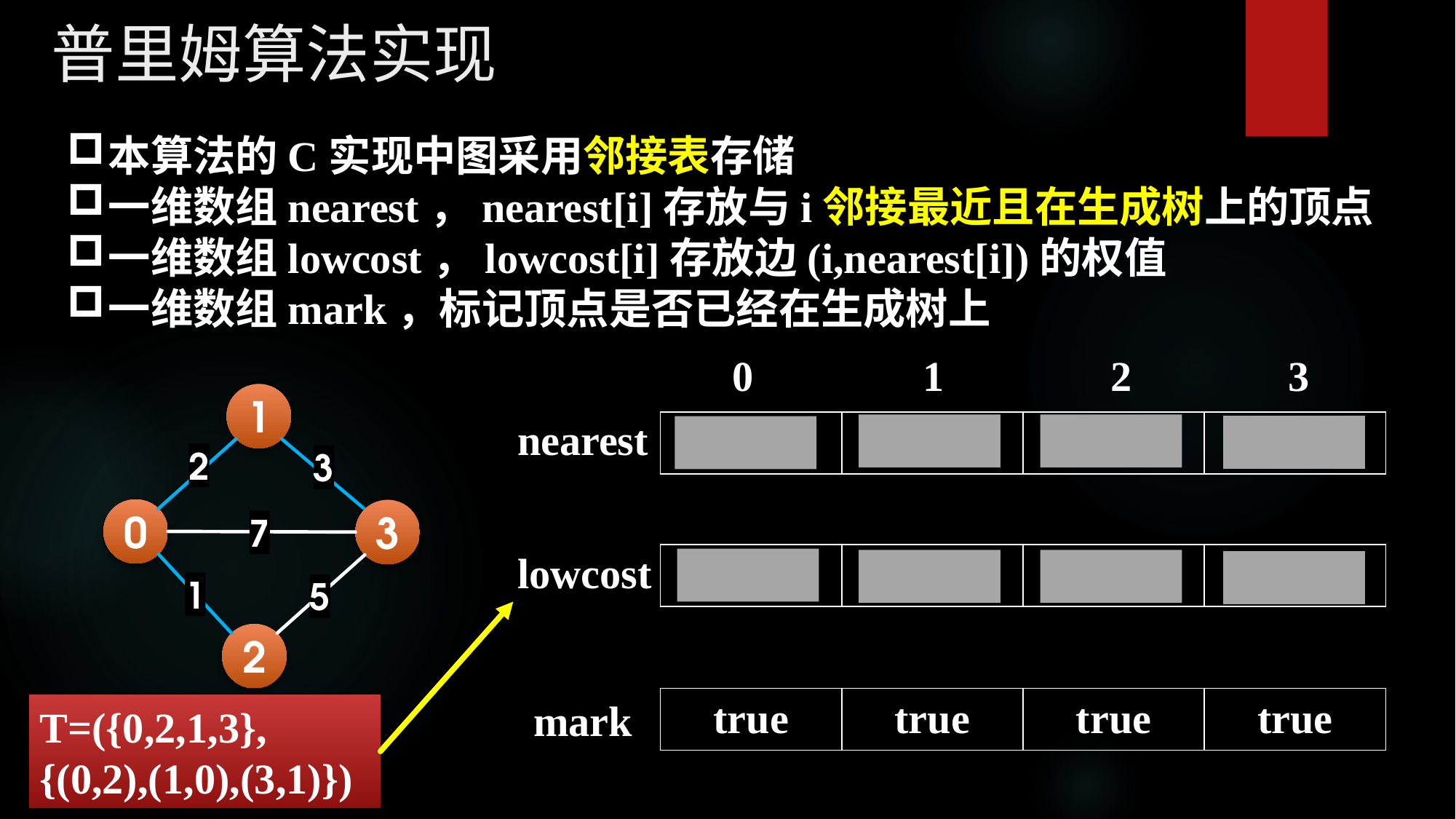

普里姆算法实现
本算法的C实现中图采用邻接表存储
一维数组nearest，nearest[i]存放与i邻接最近且在生成树上的顶点
一维数组lowcost，lowcost[i]存放边(i,nearest[i])的权值
一维数组mark，标记顶点是否已经在生成树上
0
1
2
3
1
2
3
0
3
7
1
5
2
nearest
| -1 | 0 | 0 | 1 |
| --- | --- | --- | --- |

lowcost
| INFTY | 2 | 1 | 3 |
| --- | --- | --- | --- |

mark
| true | true | true | true |
| --- | --- | --- | --- |
T=({0,2,1,3},
{(0,2),(1,0),(3,1)})